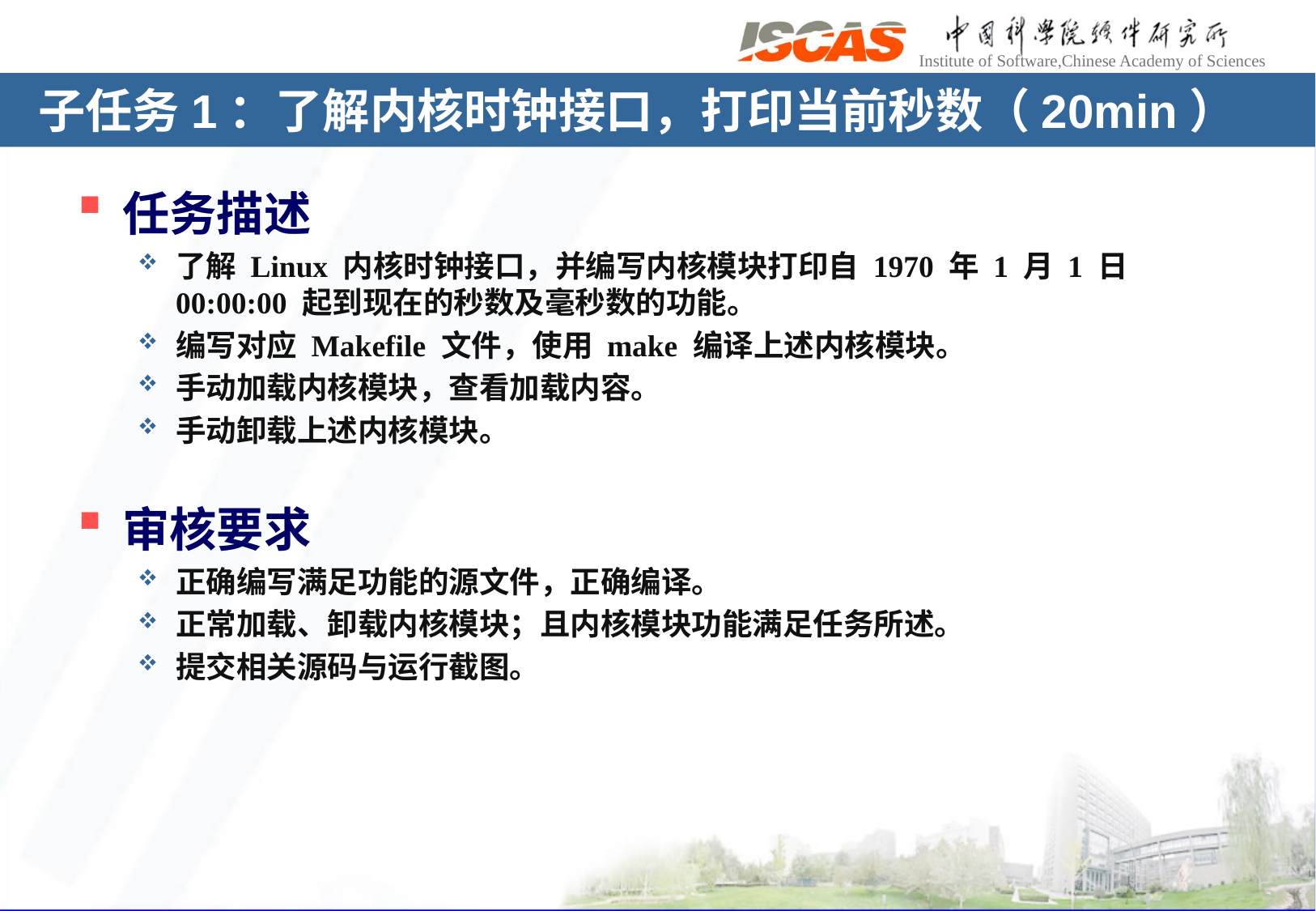

# 子任务1：了解内核时钟接口，打印当前秒数（20min）
任务描述
了解 Linux 内核时钟接口，并编写内核模块打印自 1970 年 1 月 1 日 00:00:00 起到现在的秒数及毫秒数的功能。
编写对应 Makefile 文件，使用 make 编译上述内核模块。
手动加载内核模块，查看加载内容。
手动卸载上述内核模块。

审核要求
正确编写满足功能的源文件，正确编译。
正常加载、卸载内核模块；且内核模块功能满足任务所述。
提交相关源码与运行截图。